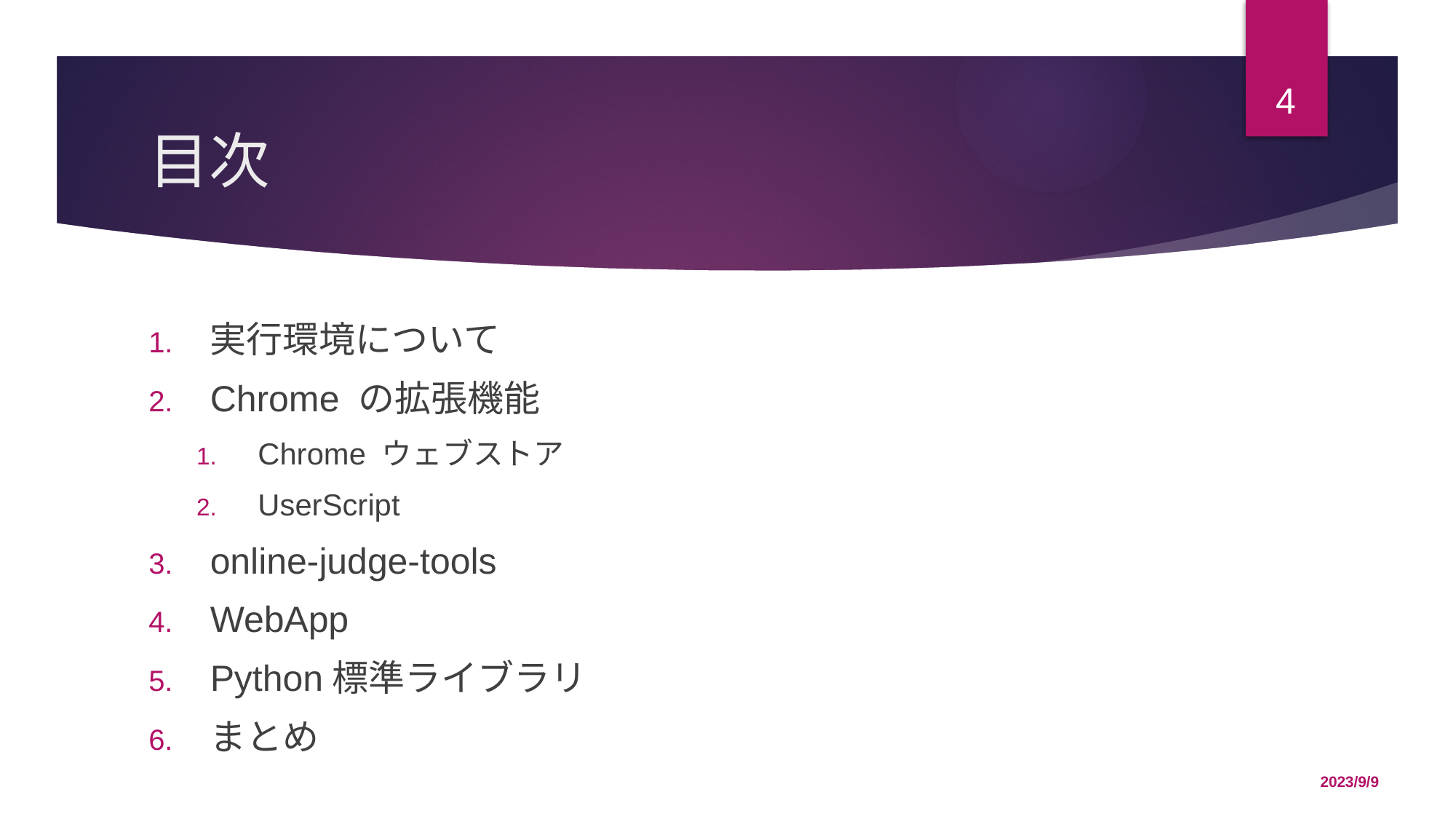

4
# 目次
実行環境について
Chrome の拡張機能
Chrome ウェブストア
UserScript
online-judge-tools
WebApp
Python標準ライブラリ
まとめ
2023/9/9